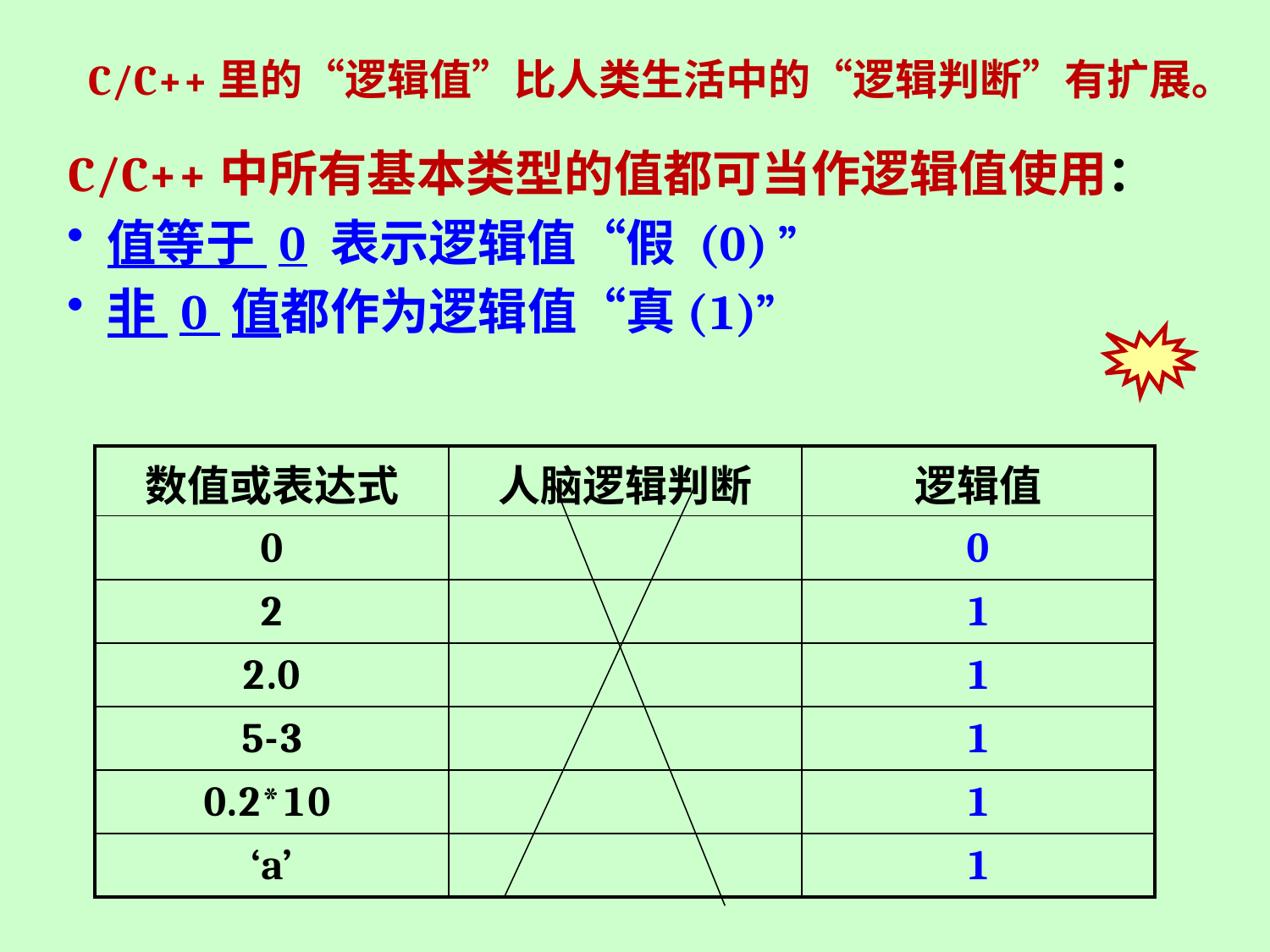

C/C++里的“逻辑值”比人类生活中的“逻辑判断”有扩展。
C/C++中所有基本类型的值都可当作逻辑值使用：
值等于 0 表示逻辑值“假 (0) ”
非 0 值都作为逻辑值“真(1)”

| 数值或表达式 | 人脑逻辑判断 | 逻辑值 |
| --- | --- | --- |
| 0 |  | 0 |
| 2 |  | 1 |
| 2.0 |  | 1 |
| 5-3 |  | 1 |
| 0.2\*10 |  | 1 |
| ‘a’ |  | 1 |

54